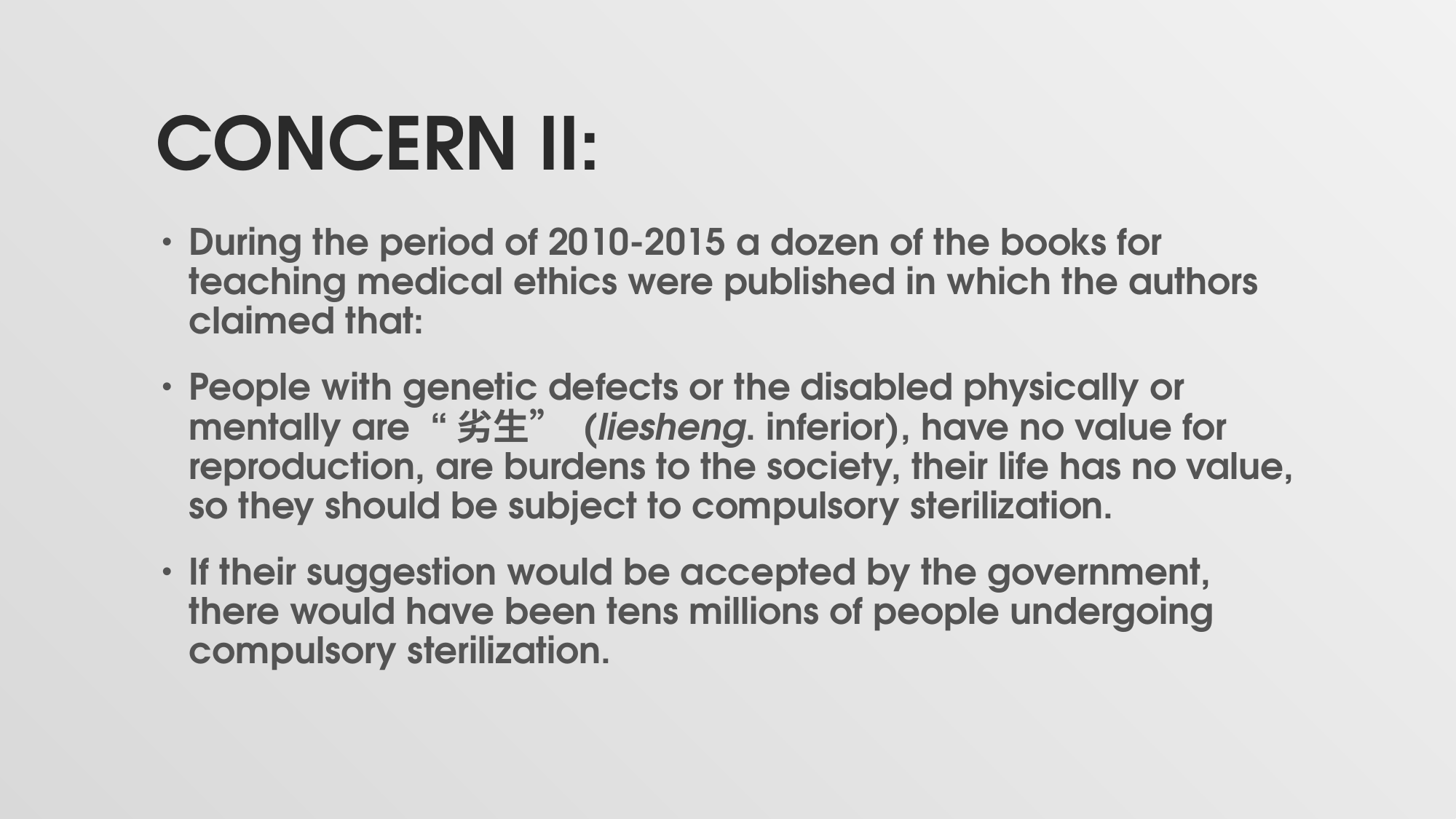

# Concern II:
During the period of 2010-2015 a dozen of the books for teaching medical ethics were published in which the authors claimed that:
People with genetic defects or the disabled physically or mentally are  “劣生” (liesheng. inferior), have no value for reproduction, are burdens to the society, their life has no value, so they should be subject to compulsory sterilization.
If their suggestion would be accepted by the government, there would have been tens millions of people undergoing compulsory sterilization.